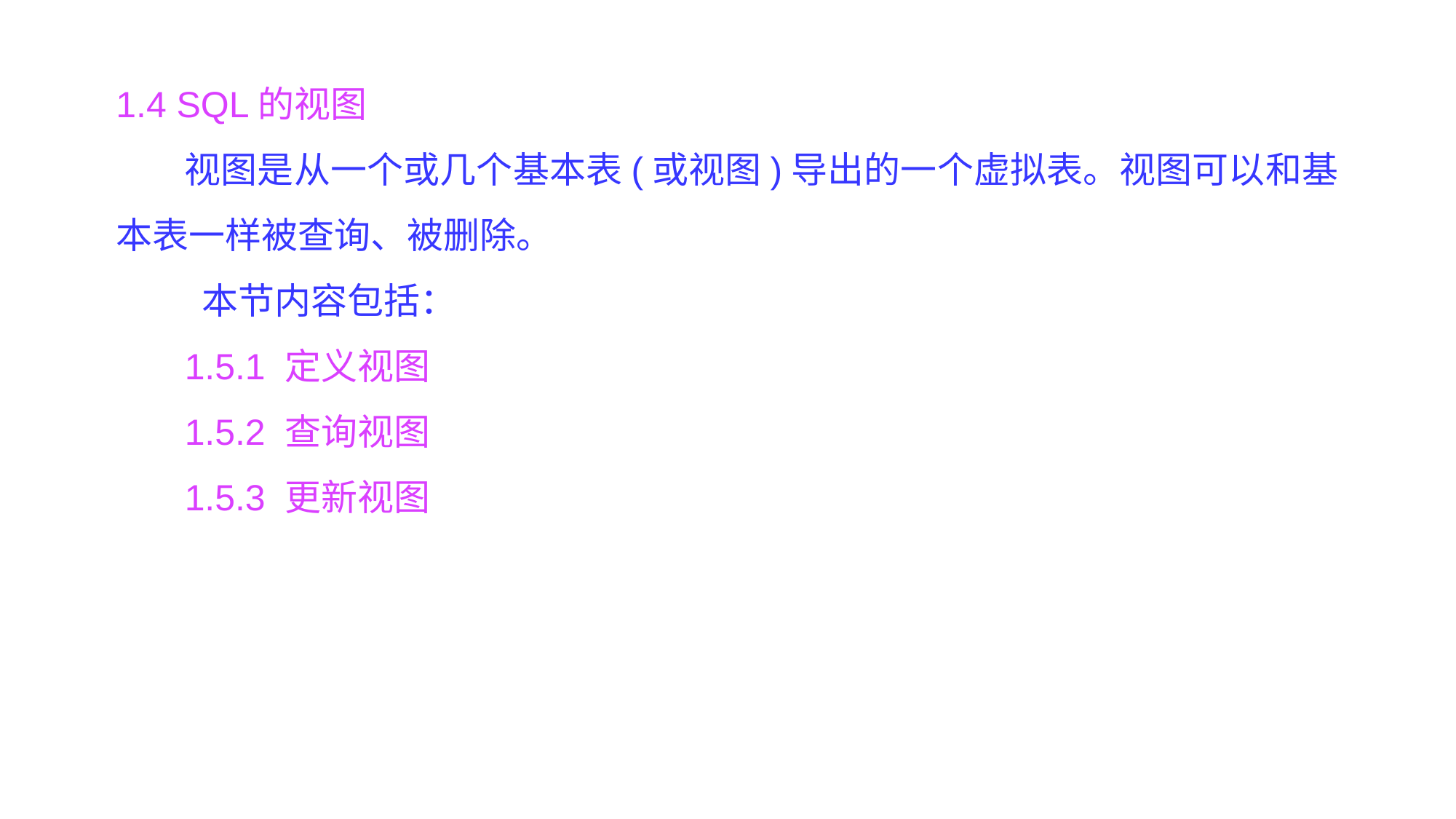

1.4 SQL的视图
视图是从一个或几个基本表(或视图)导出的一个虚拟表。视图可以和基本表一样被查询、被删除。
 本节内容包括：
1.5.1 定义视图
1.5.2 查询视图
1.5.3 更新视图